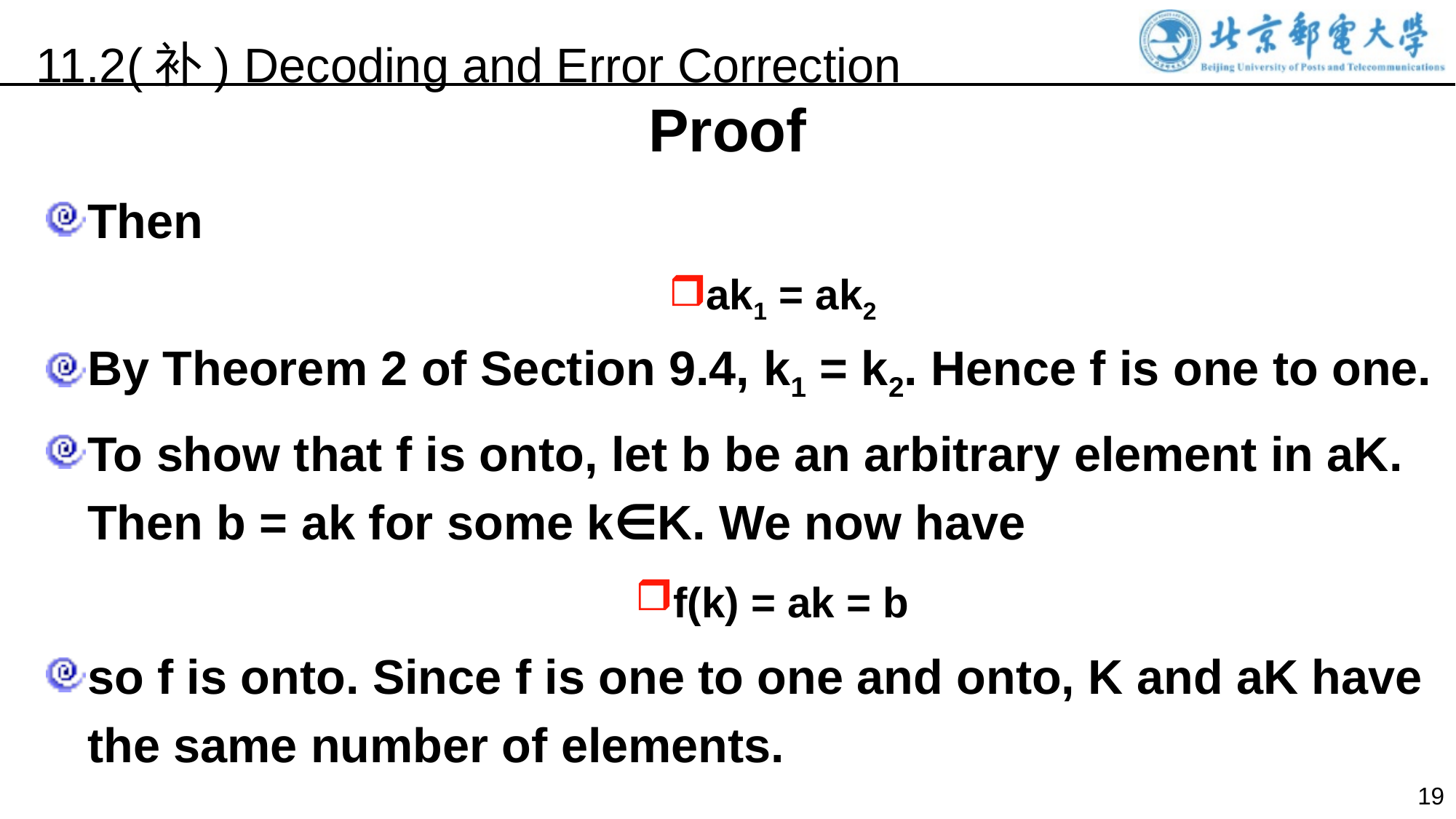

11.2(补) Decoding and Error Correction
Proof
Then
ak1 = ak2
By Theorem 2 of Section 9.4, k1 = k2. Hence f is one to one.
To show that f is onto, let b be an arbitrary element in aK. Then b = ak for some k∈K. We now have
f(k) = ak = b
so f is onto. Since f is one to one and onto, K and aK have the same number of elements.